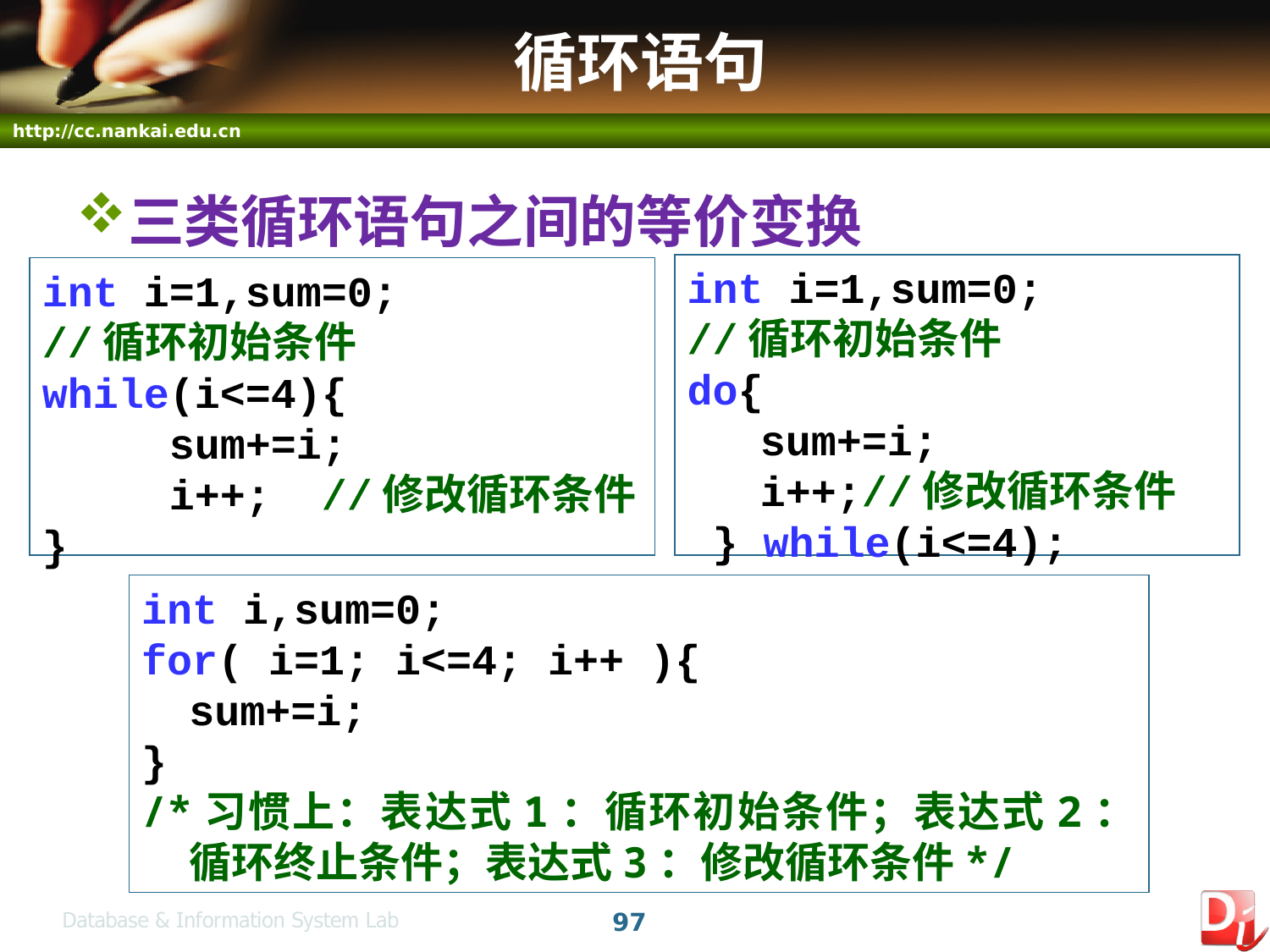

# 循环语句
三类循环语句之间的等价变换
int i=1,sum=0;
//循环初始条件
do{
	 sum+=i;
	 i++;//修改循环条件
 } while(i<=4);
int i=1,sum=0;
//循环初始条件
while(i<=4){
     sum+=i;
     i++;  //修改循环条件
}
int i,sum=0;
for( i=1; i<=4; i++ ){
	sum+=i;
}
/*习惯上：表达式1：循环初始条件；表达式2：循环终止条件；表达式3：修改循环条件*/
97
Database & Information System Lab